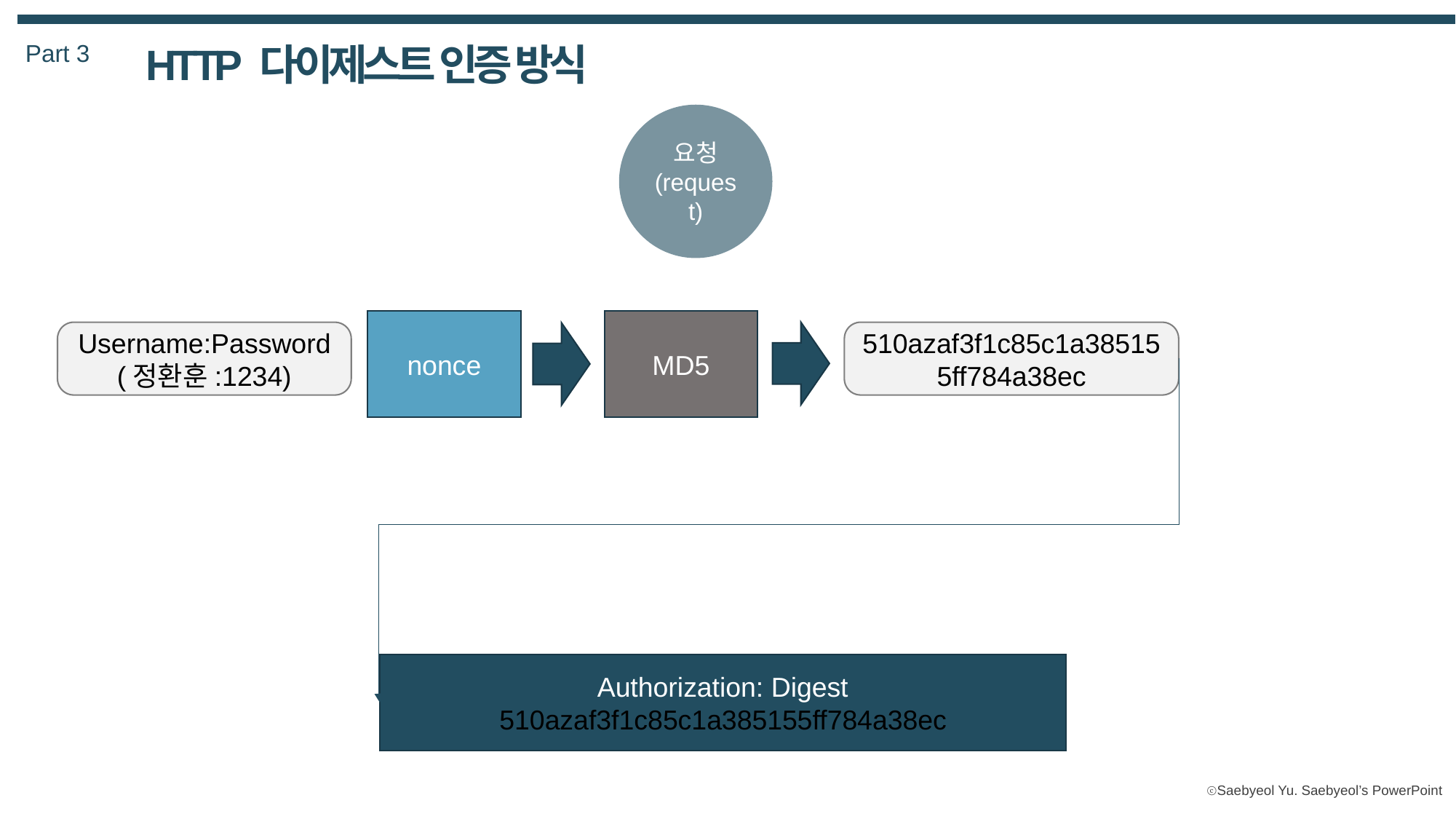

Part 3
HTTP 다이제스트 인증 방식
요청
(request)
nonce
MD5
Username:Password
(정환훈:1234)

510azaf3f1c85c1a385155ff784a38ec

Authorization: Digest 510azaf3f1c85c1a385155ff784a38ec